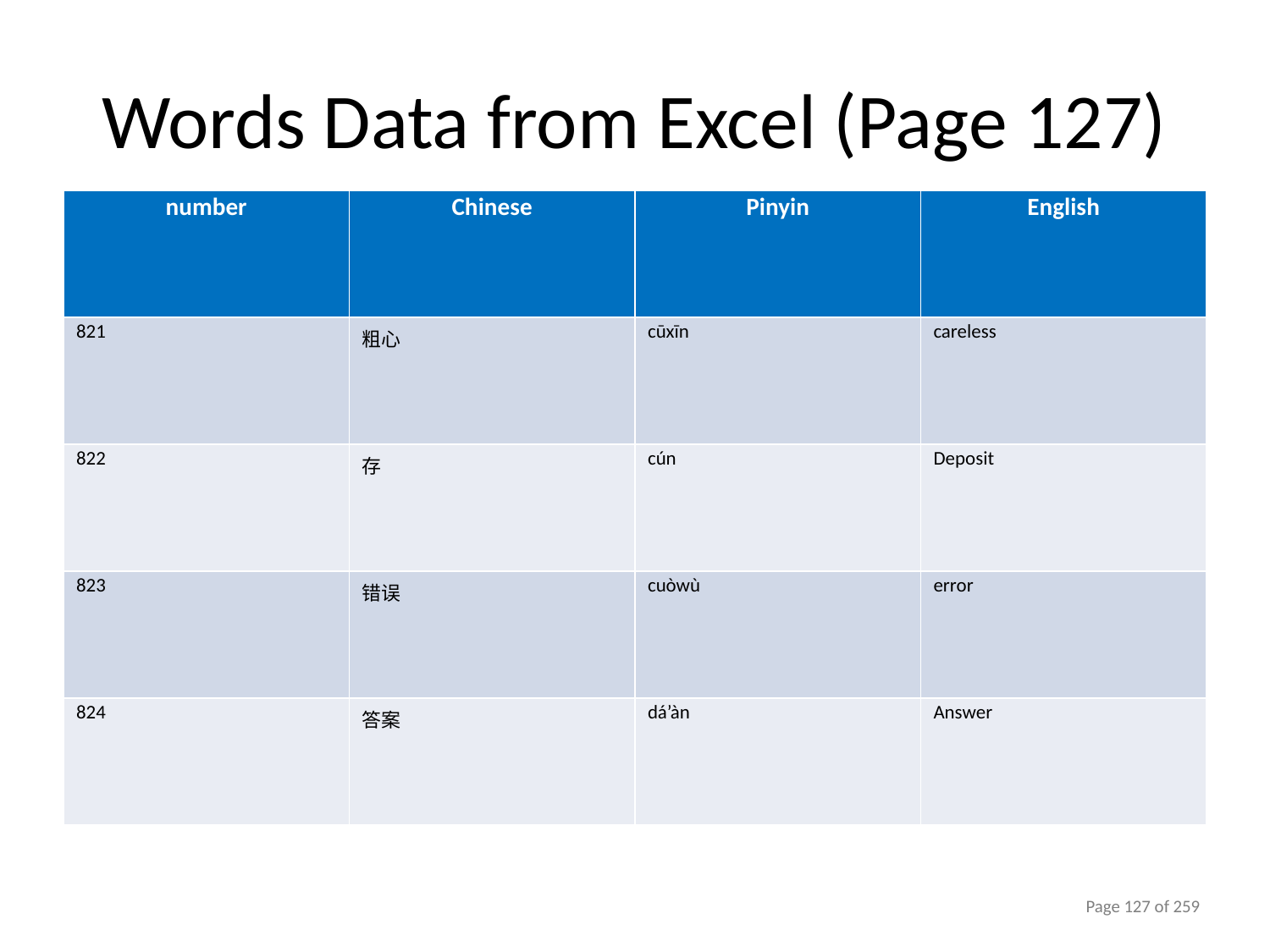

# Words Data from Excel (Page 127)
| number | Chinese | Pinyin | English |
| --- | --- | --- | --- |
| 821 | 粗心 | cūxīn | careless |
| 822 | 存 | cún | Deposit |
| 823 | 错误 | cuòwù | error |
| 824 | 答案 | dá’àn | Answer |

Page 127 of 259